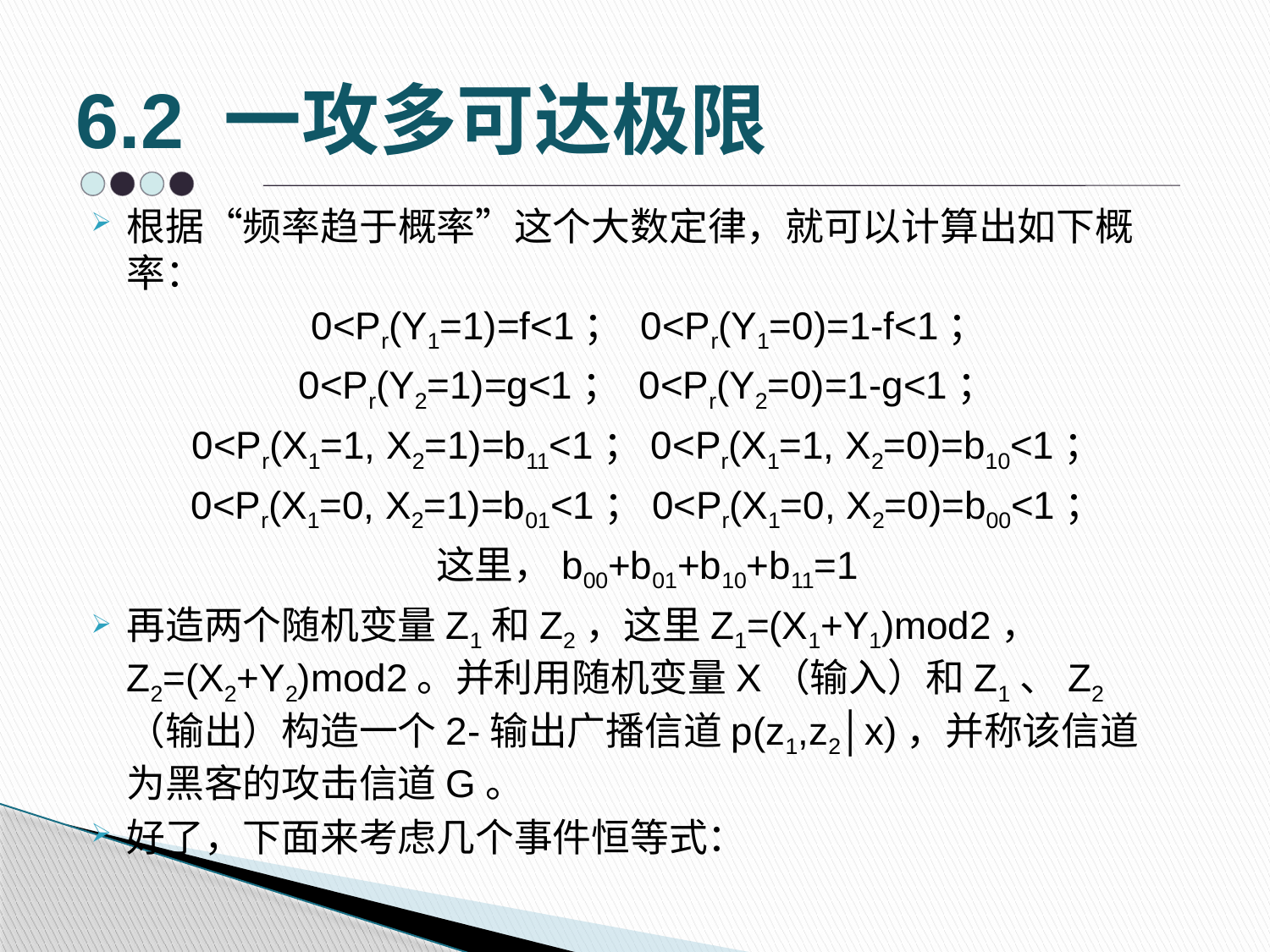

# 6.2 一攻多可达极限

根据“频率趋于概率”这个大数定律，就可以计算出如下概率：
0<Pr(Y1=1)=f<1； 0<Pr(Y1=0)=1-f<1；
	0<Pr(Y2=1)=g<1； 0<Pr(Y2=0)=1-g<1；
	0<Pr(X1=1, X2=1)=b11<1；0<Pr(X1=1, X2=0)=b10<1；
	0<Pr(X1=0, X2=1)=b01<1；0<Pr(X1=0, X2=0)=b00<1；
	这里，b00+b01+b10+b11=1
再造两个随机变量Z1和Z2，这里Z1=(X1+Y1)mod2， Z2=(X2+Y2)mod2。并利用随机变量X（输入）和Z1、Z2（输出）构造一个2-输出广播信道p(z1,z2│x)，并称该信道为黑客的攻击信道G。
好了，下面来考虑几个事件恒等式：